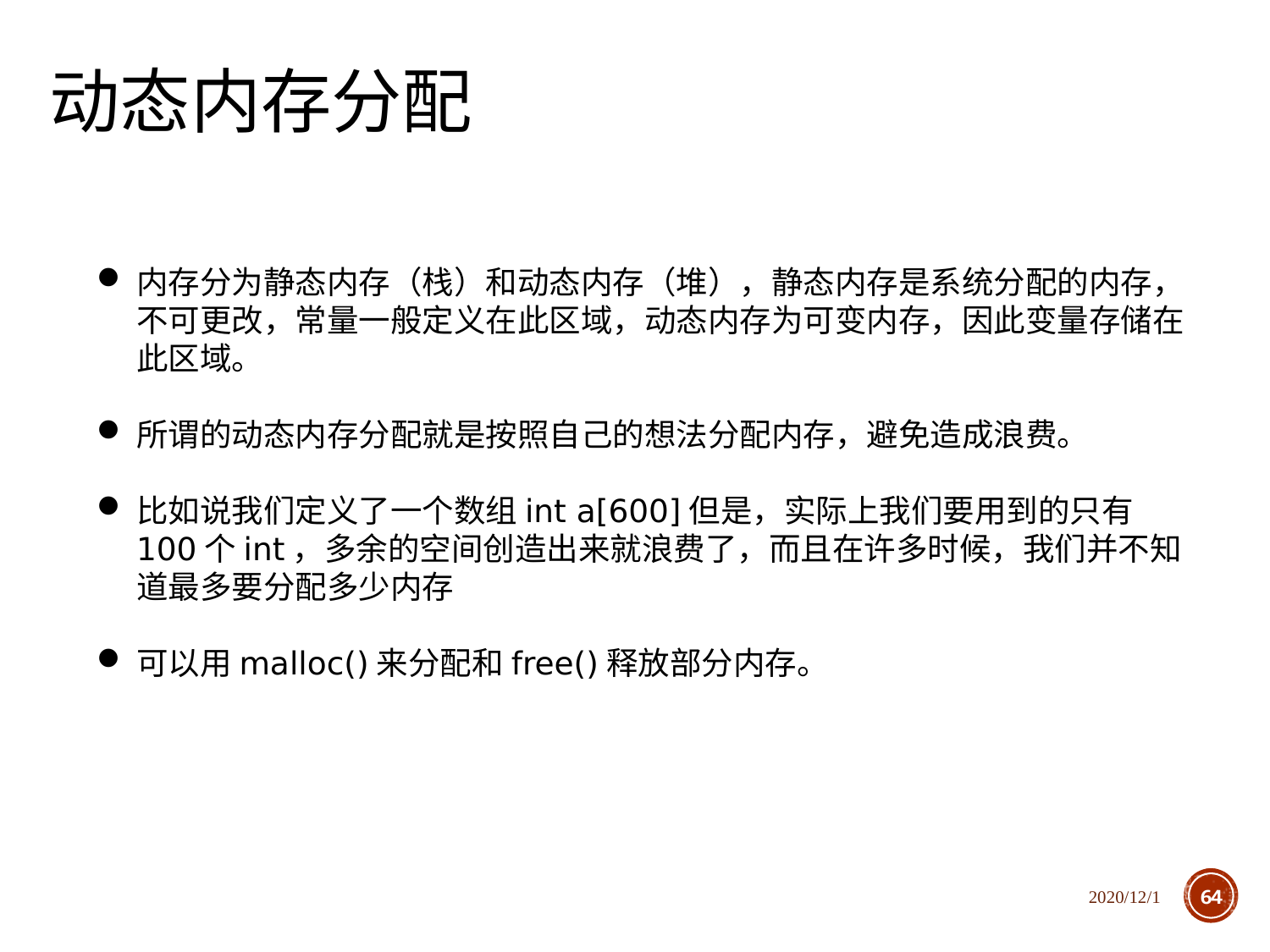

# 动态内存分配
内存分为静态内存（栈）和动态内存（堆），静态内存是系统分配的内存，不可更改，常量一般定义在此区域，动态内存为可变内存，因此变量存储在此区域。

所谓的动态内存分配就是按照自己的想法分配内存，避免造成浪费。

比如说我们定义了一个数组int a[600]但是，实际上我们要用到的只有100个int，多余的空间创造出来就浪费了，而且在许多时候，我们并不知道最多要分配多少内存

可以用malloc()来分配和free()释放部分内存。
2020/12/1
64